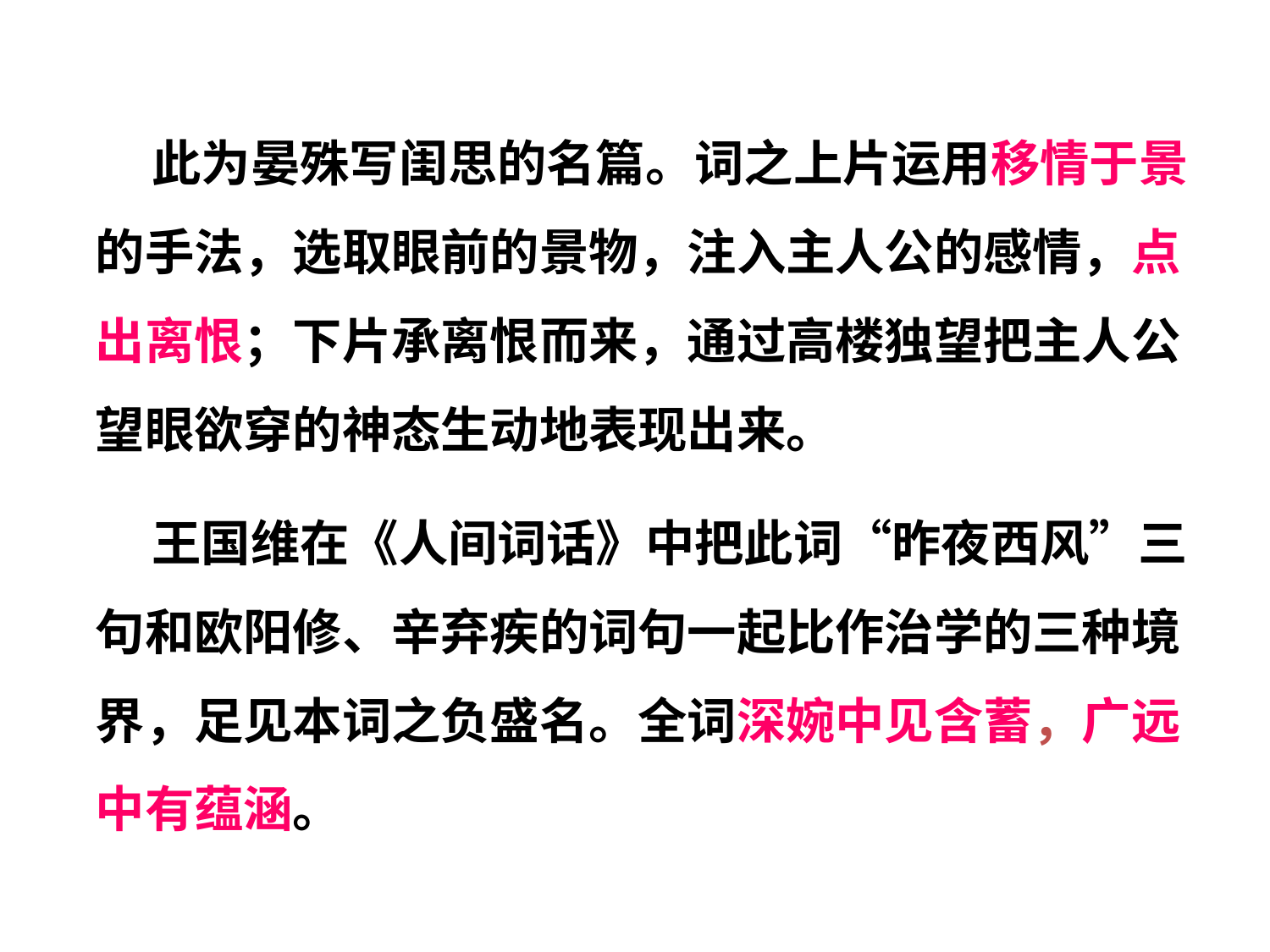

此为晏殊写闺思的名篇。词之上片运用移情于景的手法，选取眼前的景物，注入主人公的感情，点出离恨；下片承离恨而来，通过高楼独望把主人公望眼欲穿的神态生动地表现出来。
    王国维在《人间词话》中把此词“昨夜西风”三句和欧阳修、辛弃疾的词句一起比作治学的三种境界，足见本词之负盛名。全词深婉中见含蓄，广远中有蕴涵。